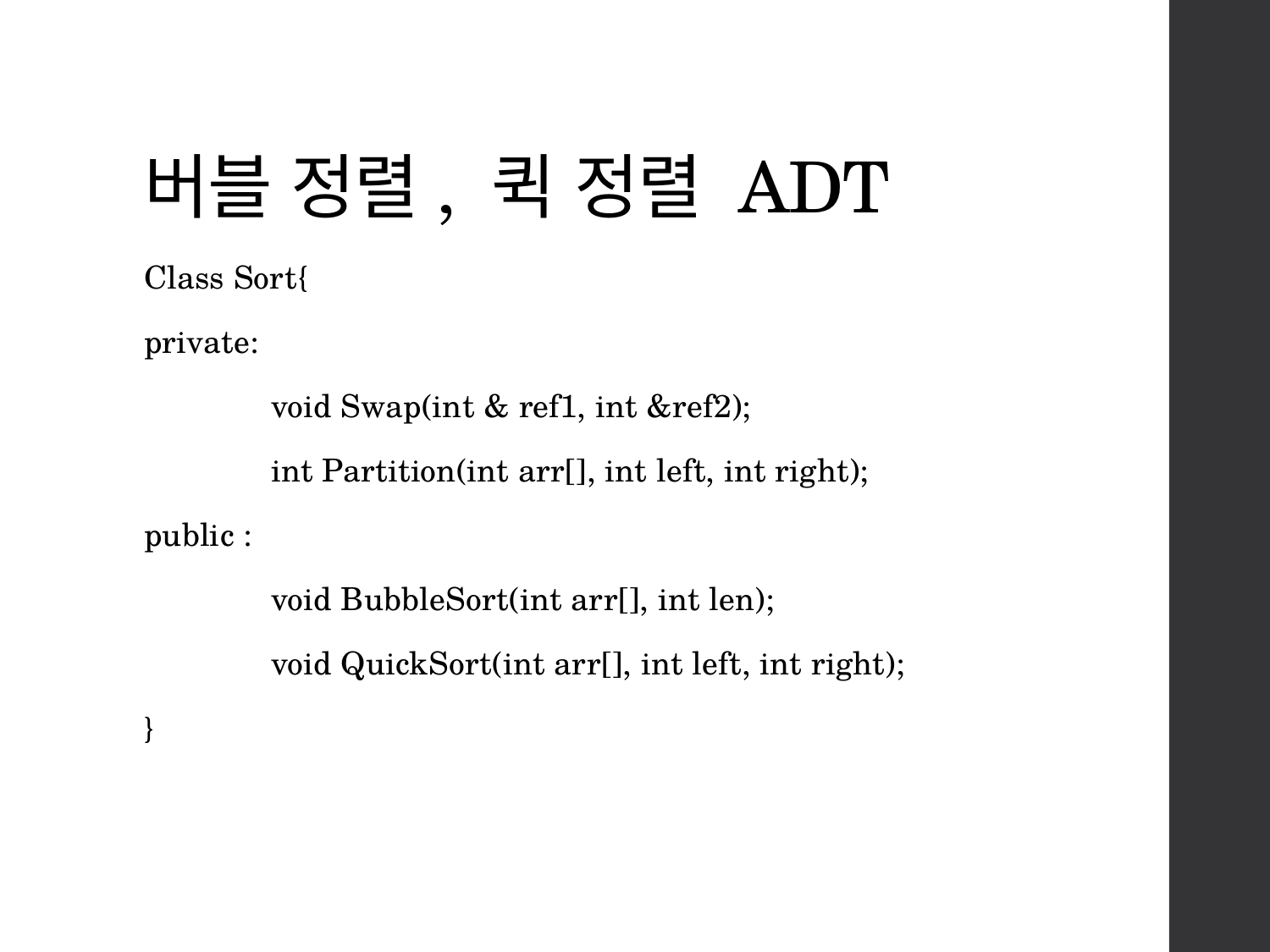

# 버블 정렬, 퀵 정렬 ADT
Class Sort{
private:
	void Swap(int & ref1, int &ref2);
	int Partition(int arr[], int left, int right);
public :
	void BubbleSort(int arr[], int len);
	void QuickSort(int arr[], int left, int right);
}